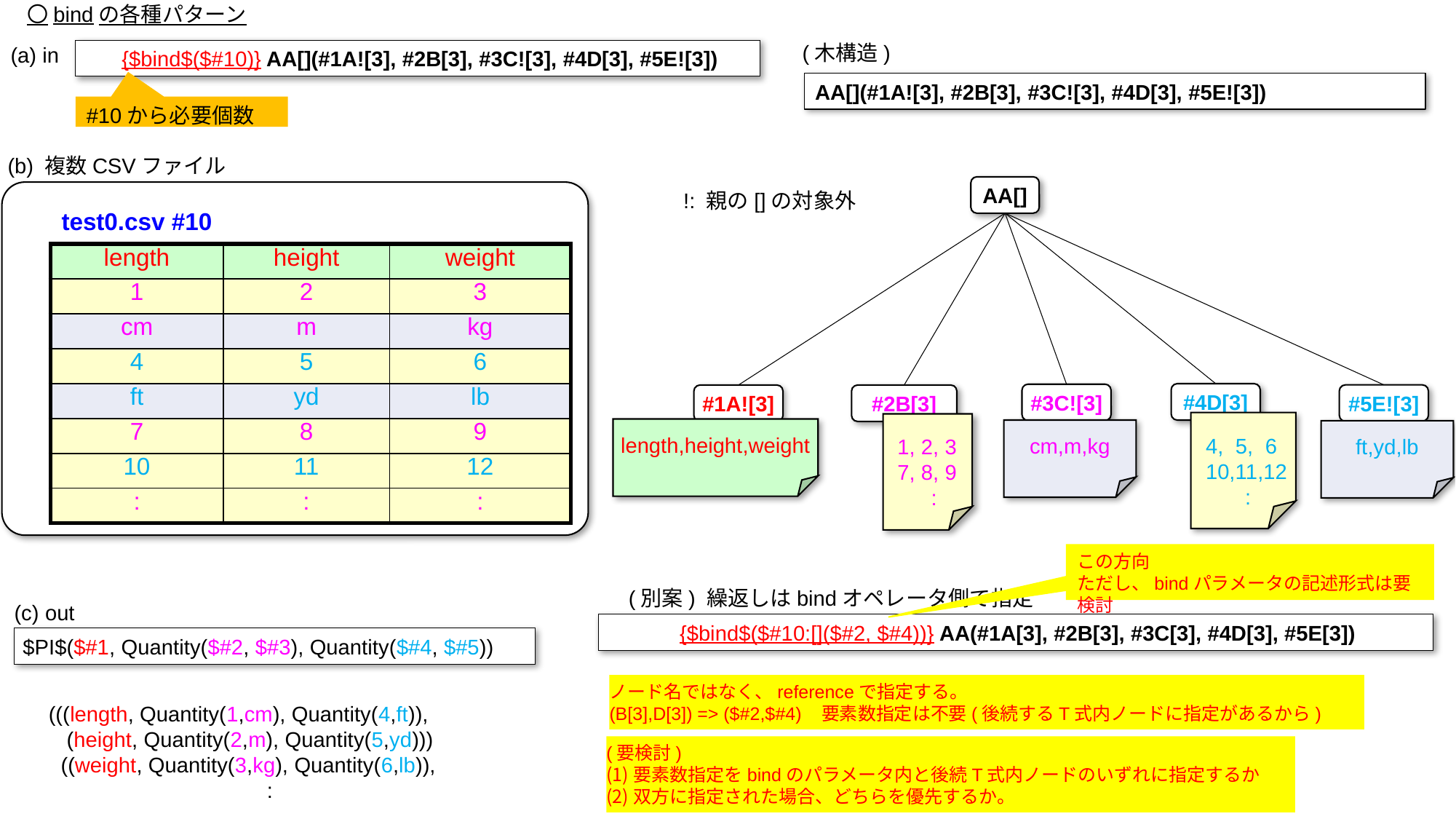

〇bindの各種パターン
(木構造)
(a) in
{$bind$($#10)} AA[](#1A![3], #2B[3], #3C![3], #4D[3], #5E![3])
AA[](#1A![3], #2B[3], #3C![3], #4D[3], #5E![3])
#10から必要個数
(b) 複数CSVファイル
AA[]

!: 親の[]の対象外
| test0.csv #10 |  |  |
| --- | --- | --- |
| length | height | weight |
| 1 | 2 | 3 |
| cm | m | kg |
| 4 | 5 | 6 |
| ft | yd | lb |
| 7 | 8 | 9 |
| 10 | 11 | 12 |
| : | : | : |
#4D[3]
#3C![3]
#5E![3]
#1A![3]
#2B[3]

length,height,weight

cm,m,kg

ft,yd,lb

4,  5,  6
10,11,12
:

1, 2, 3
7, 8, 9
:

この方向
ただし、bindパラメータの記述形式は要検討
(別案) 繰返しはbindオペレータ側で指定
(c) out
{$bind$($#10:[]($#2, $#4))} AA(#1A[3], #2B[3], #3C[3], #4D[3], #5E[3])
$PI$($#1, Quantity($#2, $#3), Quantity($#4, $#5))
ノード名ではなく、referenceで指定する。
(B[3],D[3]) => ($#2,$#4)   要素数指定は不要(後続するT式内ノードに指定があるから)
(((length, Quantity(1,cm), Quantity(4,ft)),
   (height, Quantity(2,m), Quantity(5,yd)))
  ((weight, Quantity(3,kg), Quantity(6,lb)),
		:
(要検討)
要素数指定をbindのパラメータ内と後続T式内ノードのいずれに指定するか
双方に指定された場合、どちらを優先するか。